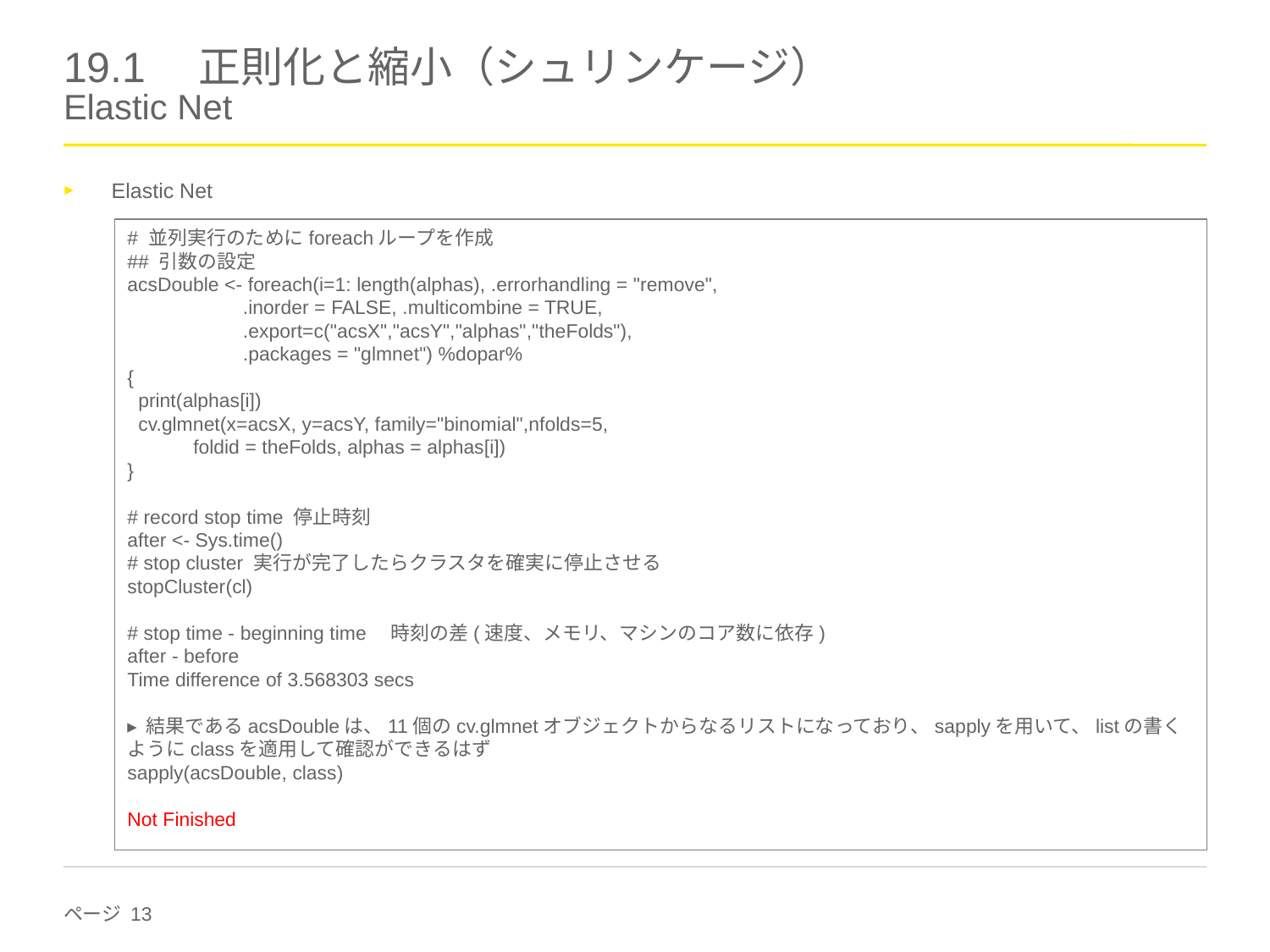

# 19.1　正則化と縮小（シュリンケージ） Elastic Net
Elastic Net

# 並列実行のためにforeachループを作成
## 引数の設定
acsDouble <- foreach(i=1: length(alphas), .errorhandling = "remove",
                     .inorder = FALSE, .multicombine = TRUE,
                     .export=c("acsX","acsY","alphas","theFolds"),
                     .packages = "glmnet") %dopar%
{
  print(alphas[i])
  cv.glmnet(x=acsX, y=acsY, family="binomial",nfolds=5,
            foldid = theFolds, alphas = alphas[i])
}

# record stop time 停止時刻
after <- Sys.time()
# stop cluster 実行が完了したらクラスタを確実に停止させる
stopCluster(cl)

# stop time - beginning time　時刻の差(速度、メモリ、マシンのコア数に依存)
after - before
Time difference of 3.568303 secs

▸ 結果であるacsDoubleは、11個のcv.glmnetオブジェクトからなるリストになっており、sapplyを用いて、listの書くようにclassを適用して確認ができるはず
sapply(acsDouble, class)

Not Finished